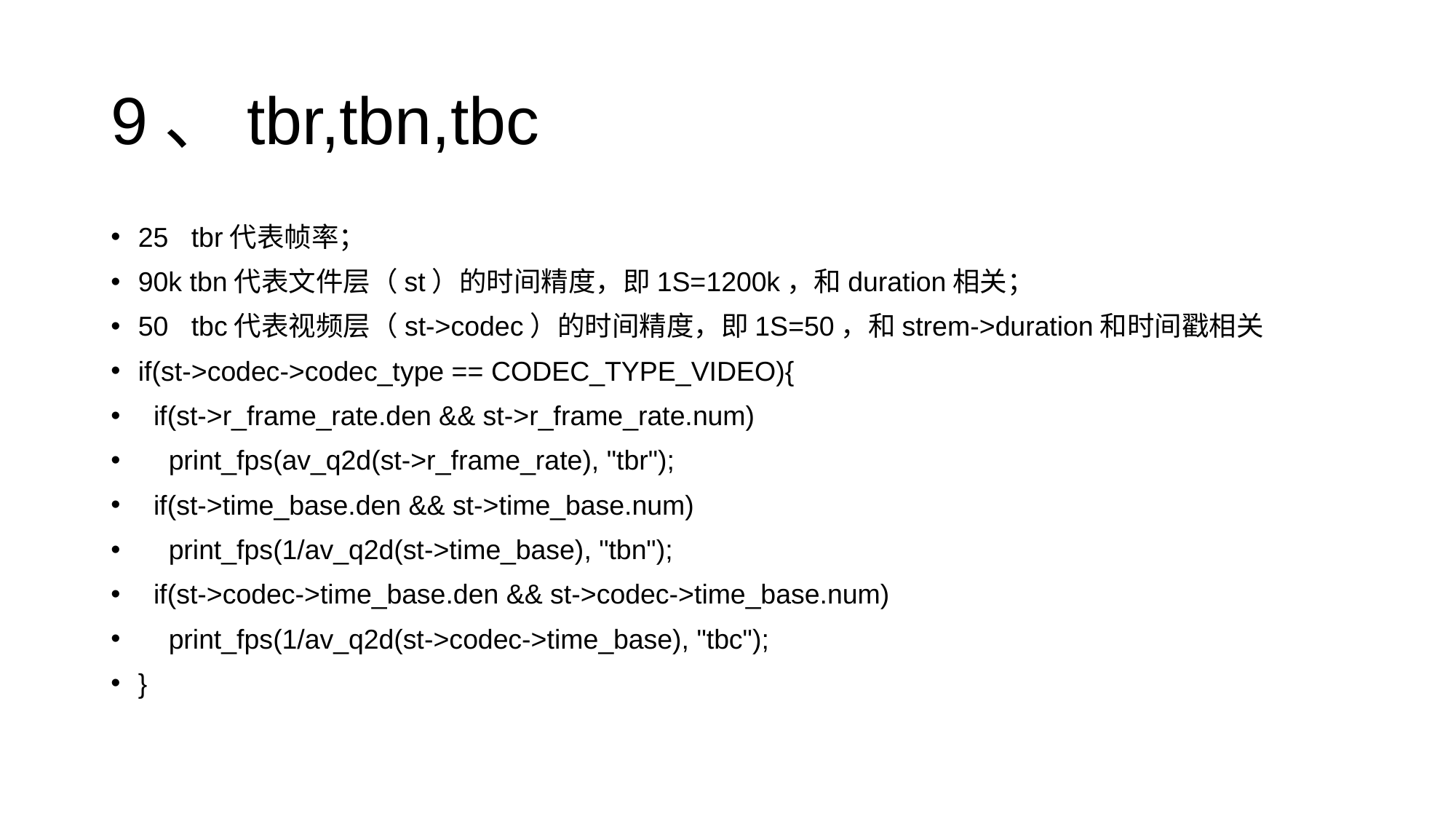

# 9、tbr,tbn,tbc
25   tbr代表帧率；
90k tbn代表文件层（st）的时间精度，即1S=1200k，和duration相关；
50   tbc代表视频层（st->codec）的时间精度，即1S=50，和strem->duration和时间戳相关
if(st->codec->codec_type == CODEC_TYPE_VIDEO){
  if(st->r_frame_rate.den && st->r_frame_rate.num)
    print_fps(av_q2d(st->r_frame_rate), "tbr");
  if(st->time_base.den && st->time_base.num)
    print_fps(1/av_q2d(st->time_base), "tbn");
  if(st->codec->time_base.den && st->codec->time_base.num)
    print_fps(1/av_q2d(st->codec->time_base), "tbc");
}